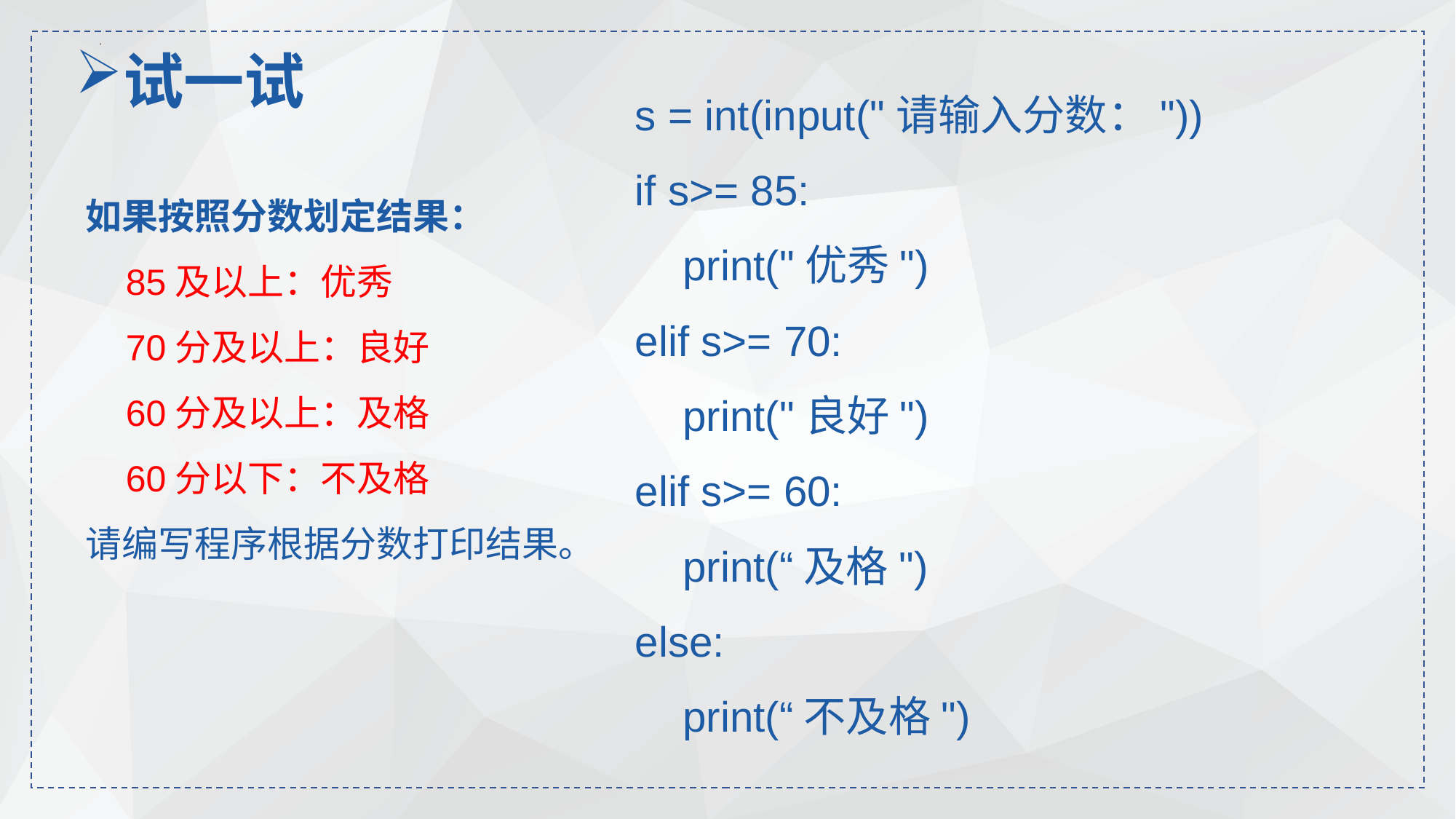

试一试
s = int(input("请输入分数："))
if s>= 85:
    print("优秀")
elif s>= 70:
    print("良好")
elif s>= 60:
    print(“及格")
else:
    print(“不及格")
如果按照分数划定结果：
    85及以上：优秀
    70分及以上：良好
    60分及以上：及格
    60分以下：不及格
请编写程序根据分数打印结果。